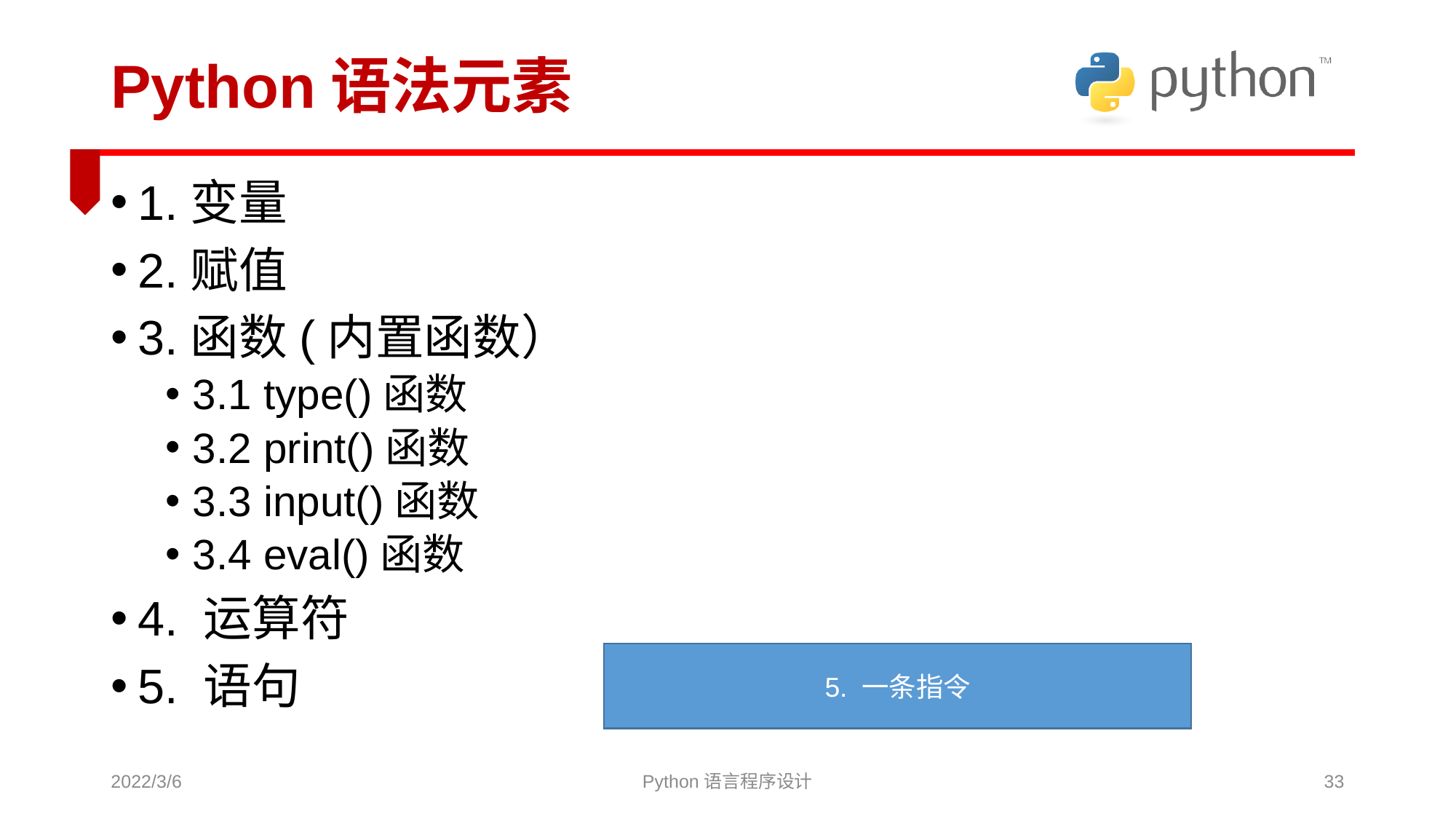

# Python语法元素
1.变量
2.赋值
3.函数(内置函数）
3.1 type()函数
3.2 print()函数
3.3 input()函数
3.4 eval()函数
4. 运算符
5. 语句

5. 一条指令
2022/3/6
Python语言程序设计
33